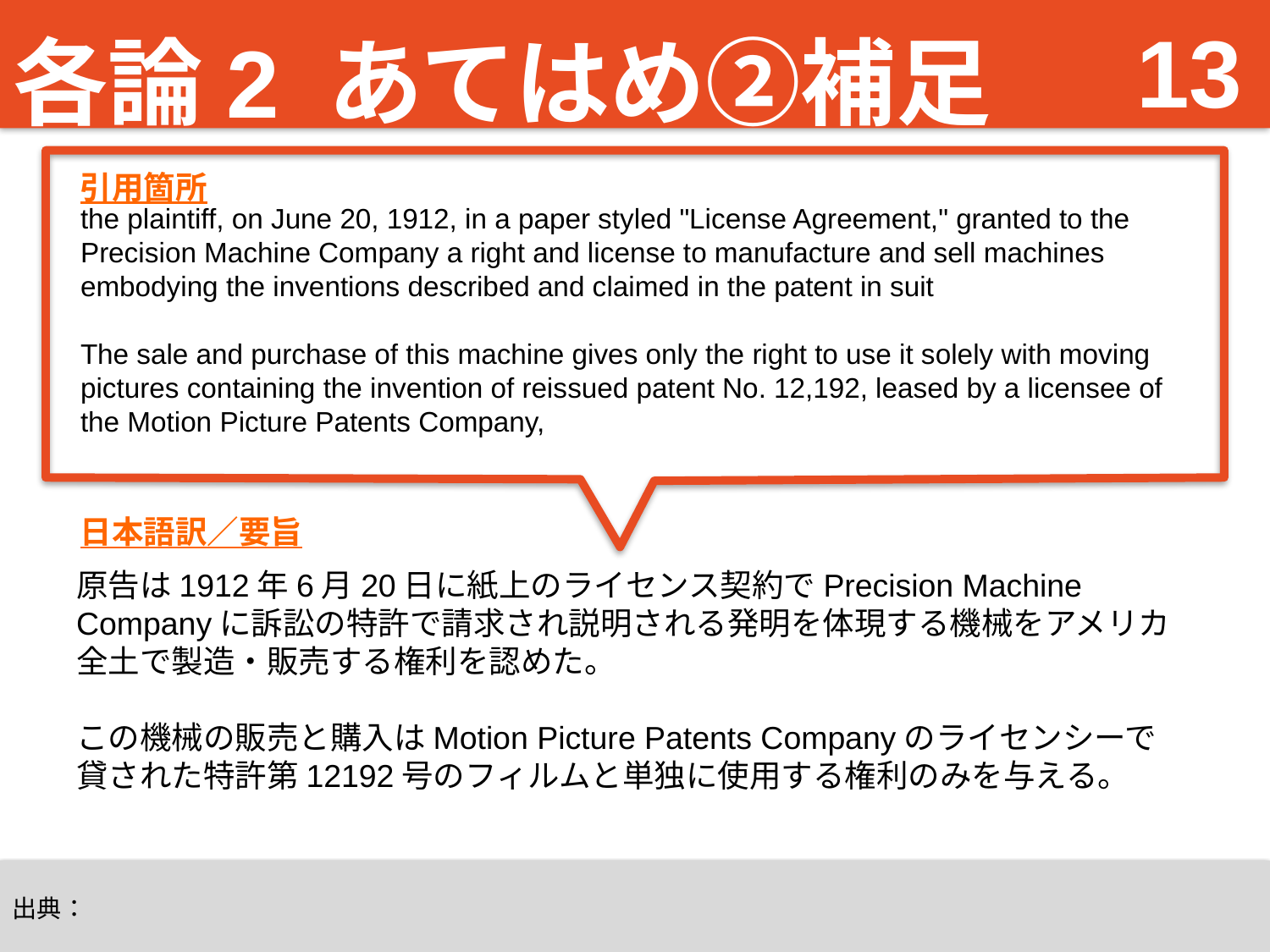

# 各論2 あてはめ②補足
13

引用箇所
the plaintiff, on June 20, 1912, in a paper styled "License Agreement," granted to the Precision Machine Company a right and license to manufacture and sell machines embodying the inventions described and claimed in the patent in suit

The sale and purchase of this machine gives only the right to use it solely with moving pictures containing the invention of reissued patent No. 12,192, leased by a licensee of the Motion Picture Patents Company,

日本語訳／要旨

原告は1912年6月20日に紙上のライセンス契約でPrecision Machine Companyに訴訟の特許で請求され説明される発明を体現する機械をアメリカ全土で製造・販売する権利を認めた。

この機械の販売と購入はMotion Picture Patents Companyのライセンシーで貸された特許第12192号のフィルムと単独に使用する権利のみを与える。

出典：
出典：